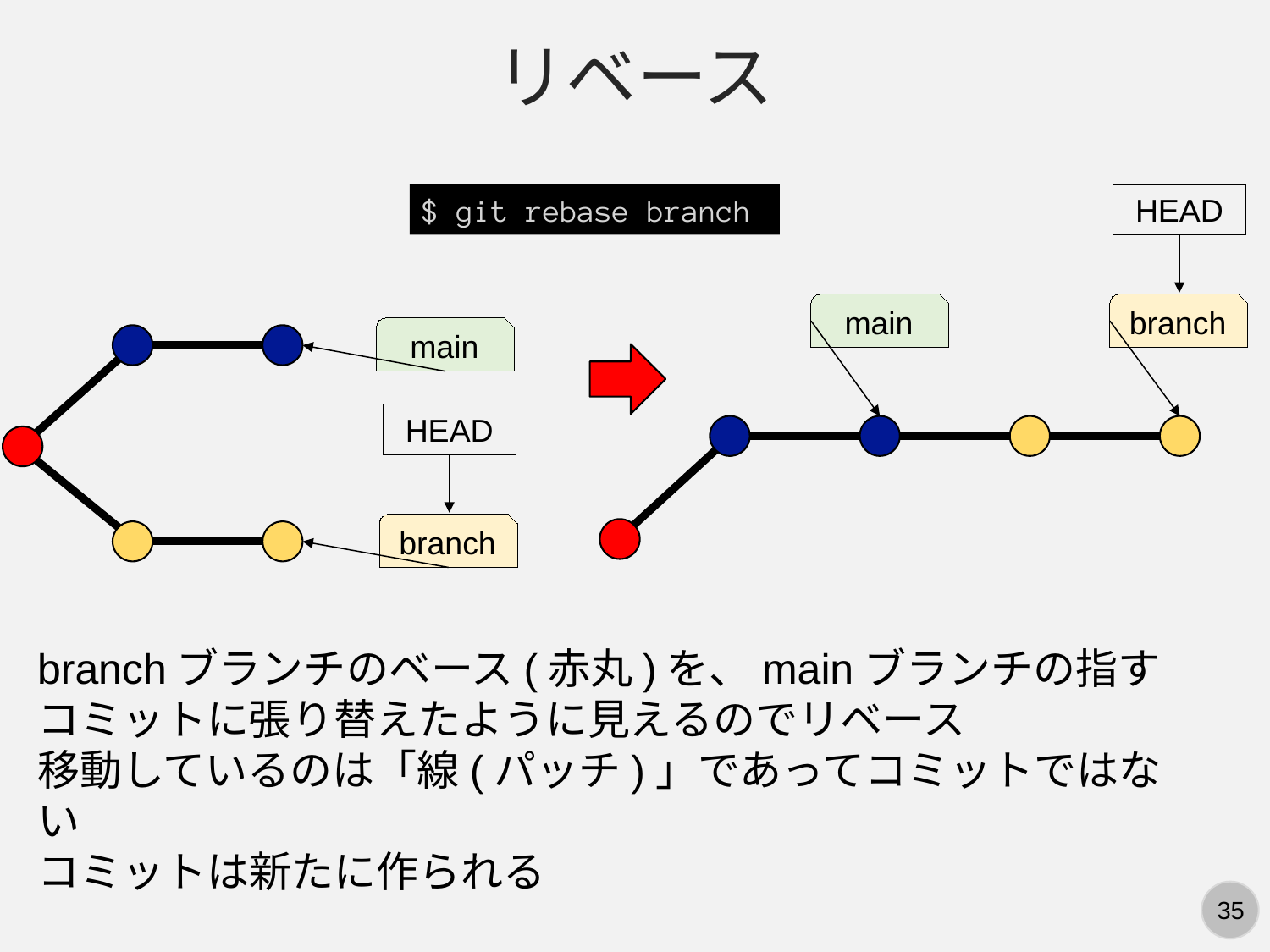

リベース
$ git rebase branch
HEAD
main
branch
main

HEAD

branch

branchブランチのベース(赤丸)を、mainブランチの指すコミットに張り替えたように見えるのでリベース
移動しているのは「線(パッチ)」であってコミットではない
コミットは新たに作られる